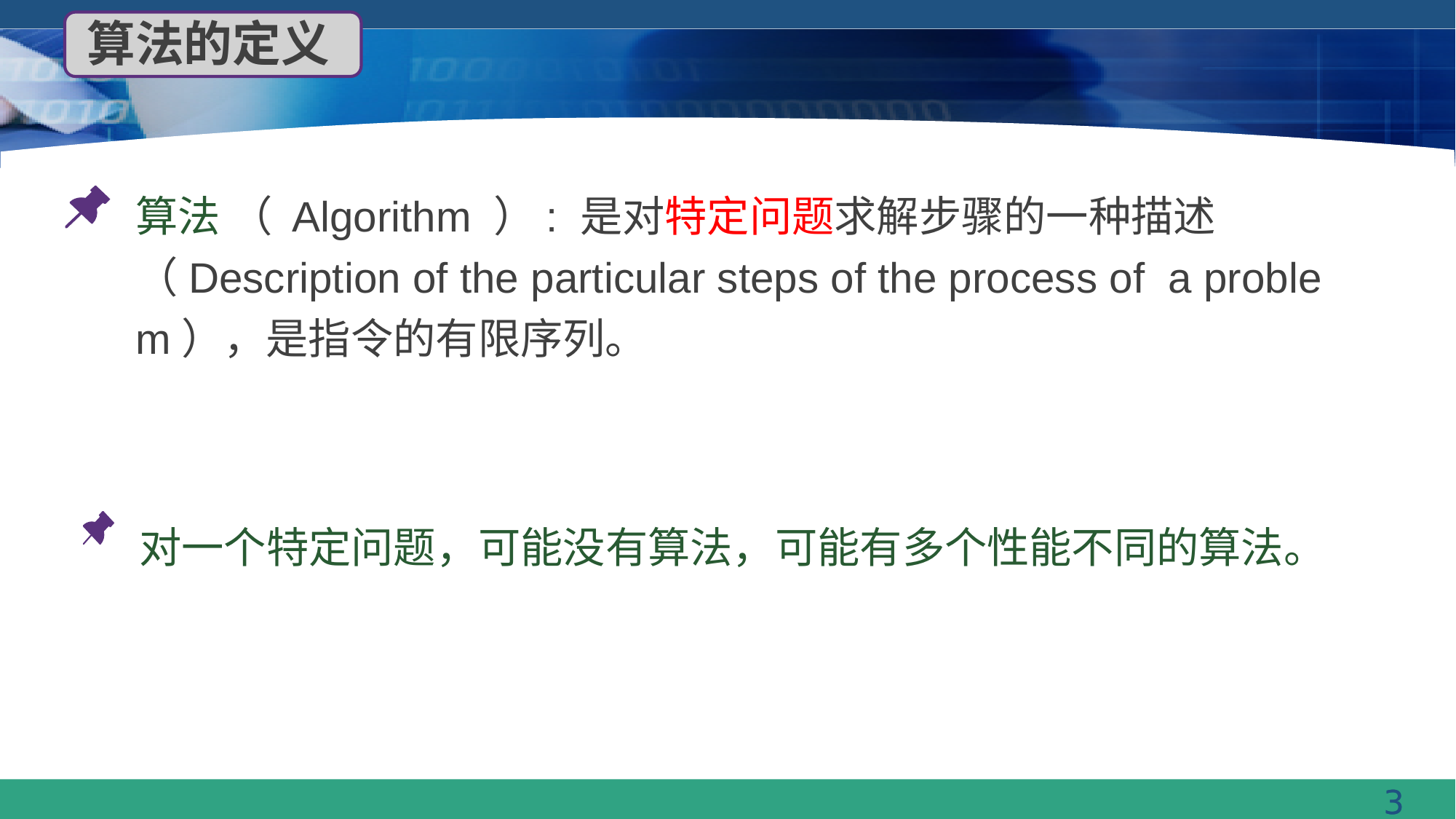

算法的定义

算法 （ Algorithm ）: 是对特定问题求解步骤的一种描述
（Description of the particular steps of the process of  a problem），是指令的有限序列。

对一个特定问题，可能没有算法，可能有多个性能不同的算法。